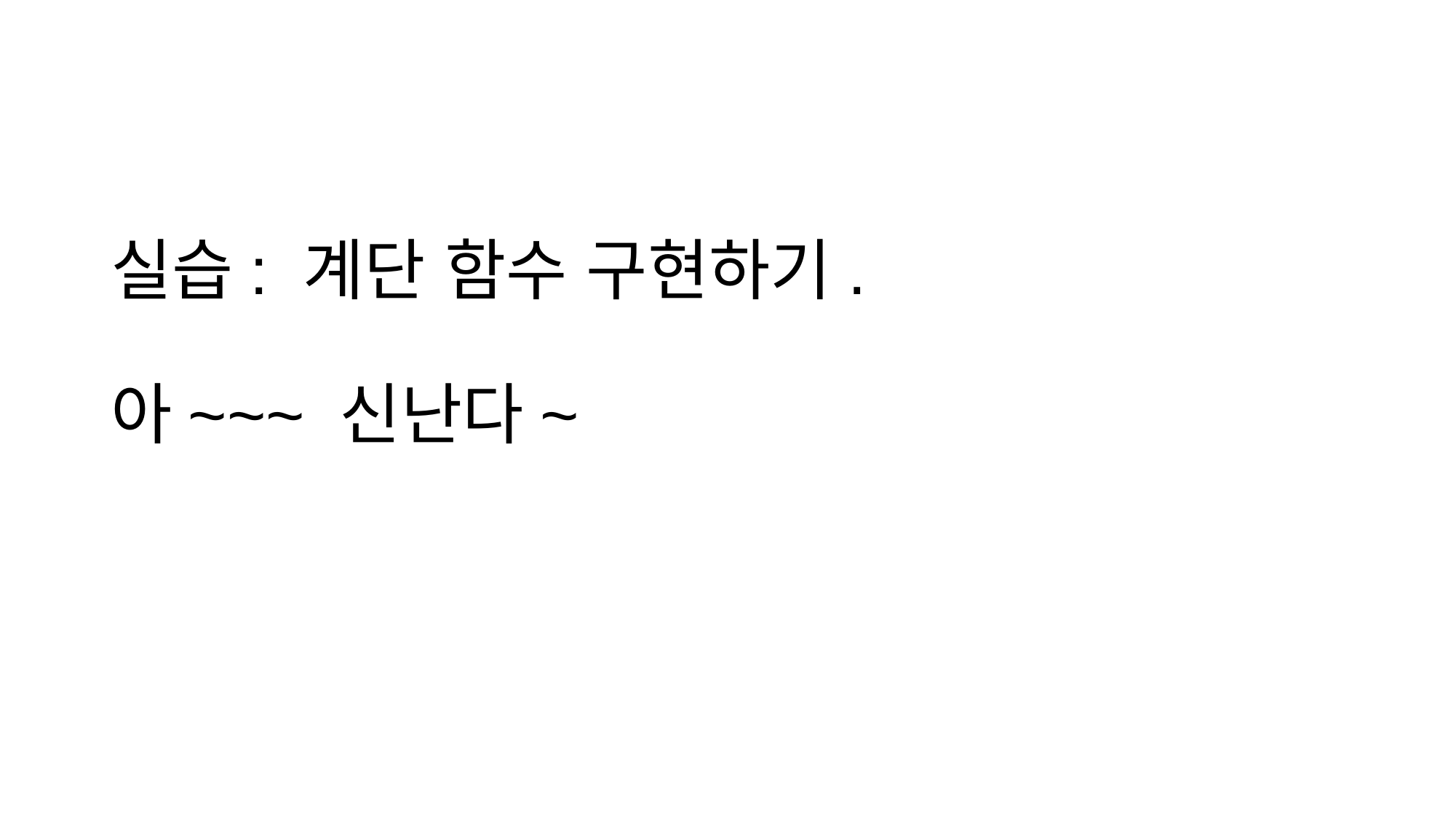

# 실습: 계단 함수 구현하기. 아~~~ 신난다~